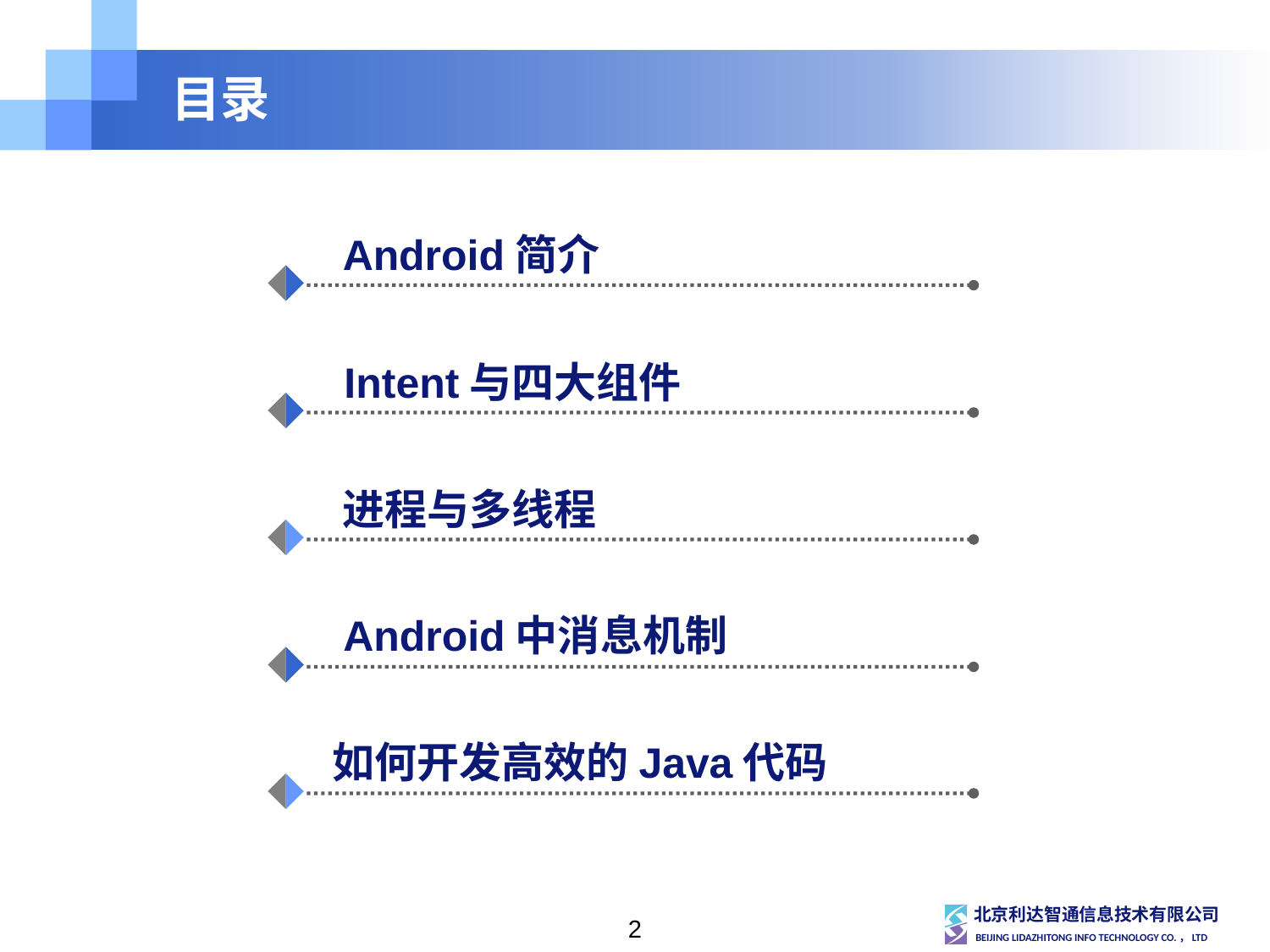

# 目录
Android简介

Intent与四大组件

进程与多线程

Android中消息机制

如何开发高效的Java代码

2